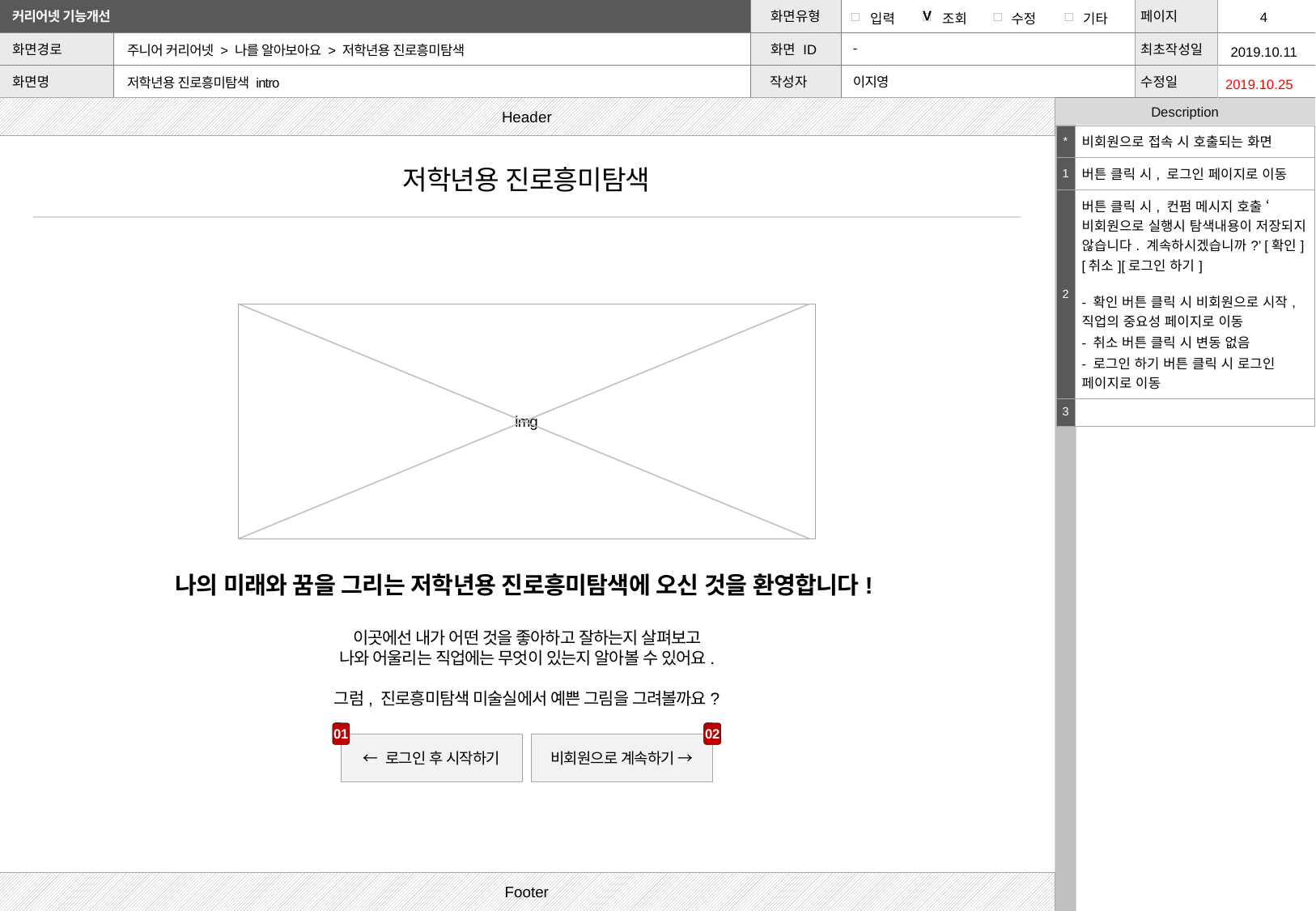

|  |  | V |  |  |  |  |  |
| --- | --- | --- | --- | --- | --- | --- | --- |
2019.10.11
주니어 커리어넷 > 나를 알아보아요 > 저학년용 진로흥미탐색
-
이지영
저학년용 진로흥미탐색 intro
2019.10.25
Header
| \* | 비회원으로 접속 시 호출되는 화면 |
| --- | --- |
| 1 | 버튼 클릭 시, 로그인 페이지로 이동 |
| 2 | 버튼 클릭 시, 컨펌 메시지 호출 ‘비회원으로 실행시 탐색내용이 저장되지 않습니다. 계속하시겠습니까?’ [확인][취소][로그인 하기] - 확인 버튼 클릭 시 비회원으로 시작, 직업의 중요성 페이지로 이동 - 취소 버튼 클릭 시 변동 없음 - 로그인 하기 버튼 클릭 시 로그인 페이지로 이동 |
| 3 |  |
저학년용 진로흥미탐색
(20191024) 안유진 연구원님
비회원으로 계속하기 버튼 클릭 시
호출되는 알럿 메시지 문구 수정
img
나의 미래와 꿈을 그리는 저학년용 진로흥미탐색에 오신 것을 환영합니다!

이곳에선 내가 어떤 것을 좋아하고 잘하는지 살펴보고
나와 어울리는 직업에는 무엇이 있는지 알아볼 수 있어요.

그럼, 진로흥미탐색 미술실에서 예쁜 그림을 그려볼까요?
01
02
← 로그인 후 시작하기
비회원으로 계속하기 →
Footer